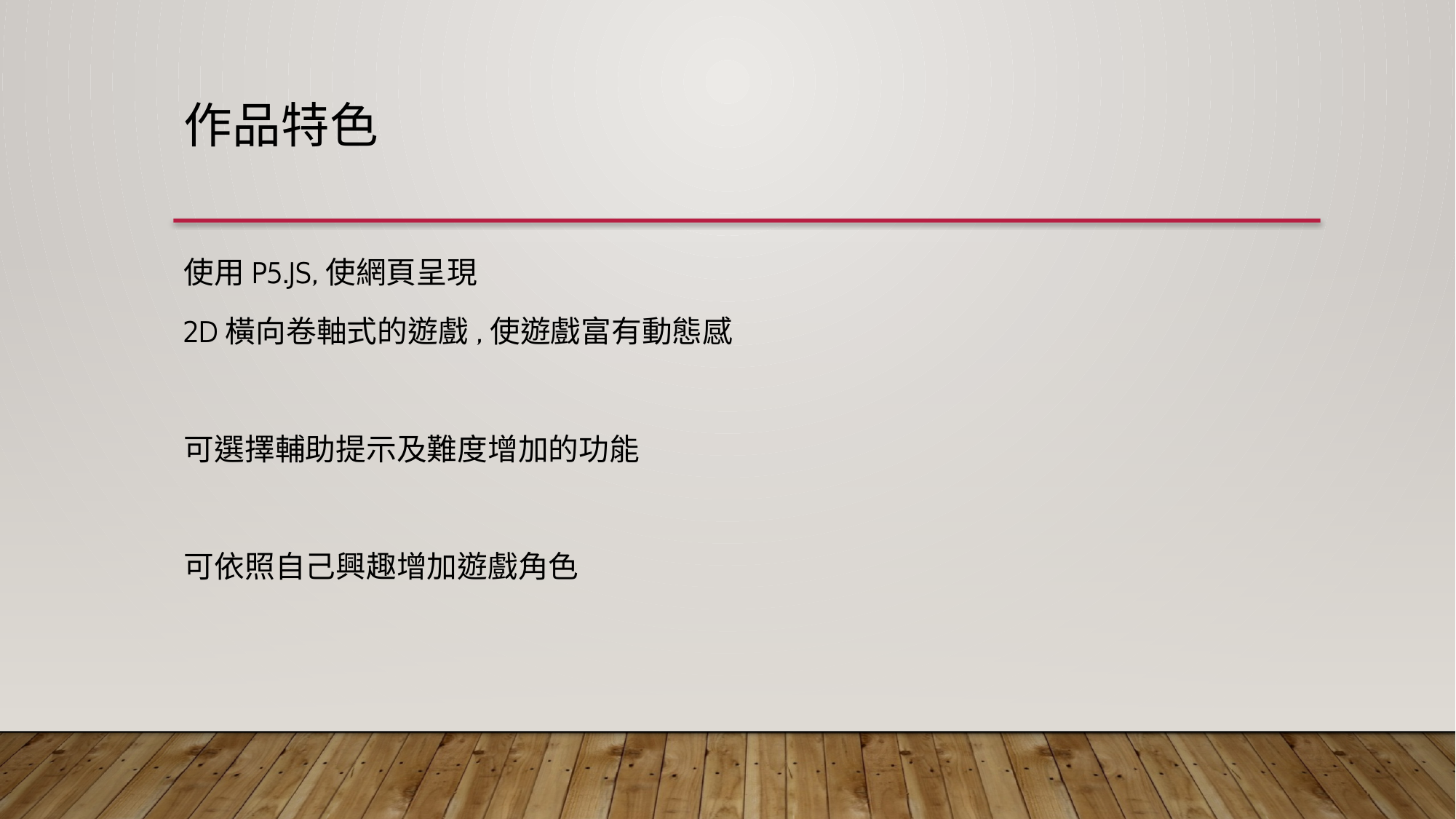

作品特色
使用P5.JS,使網頁呈現
2D橫向卷軸式的遊戲,使遊戲富有動態感

可選擇輔助提示及難度增加的功能

可依照自己興趣增加遊戲角色